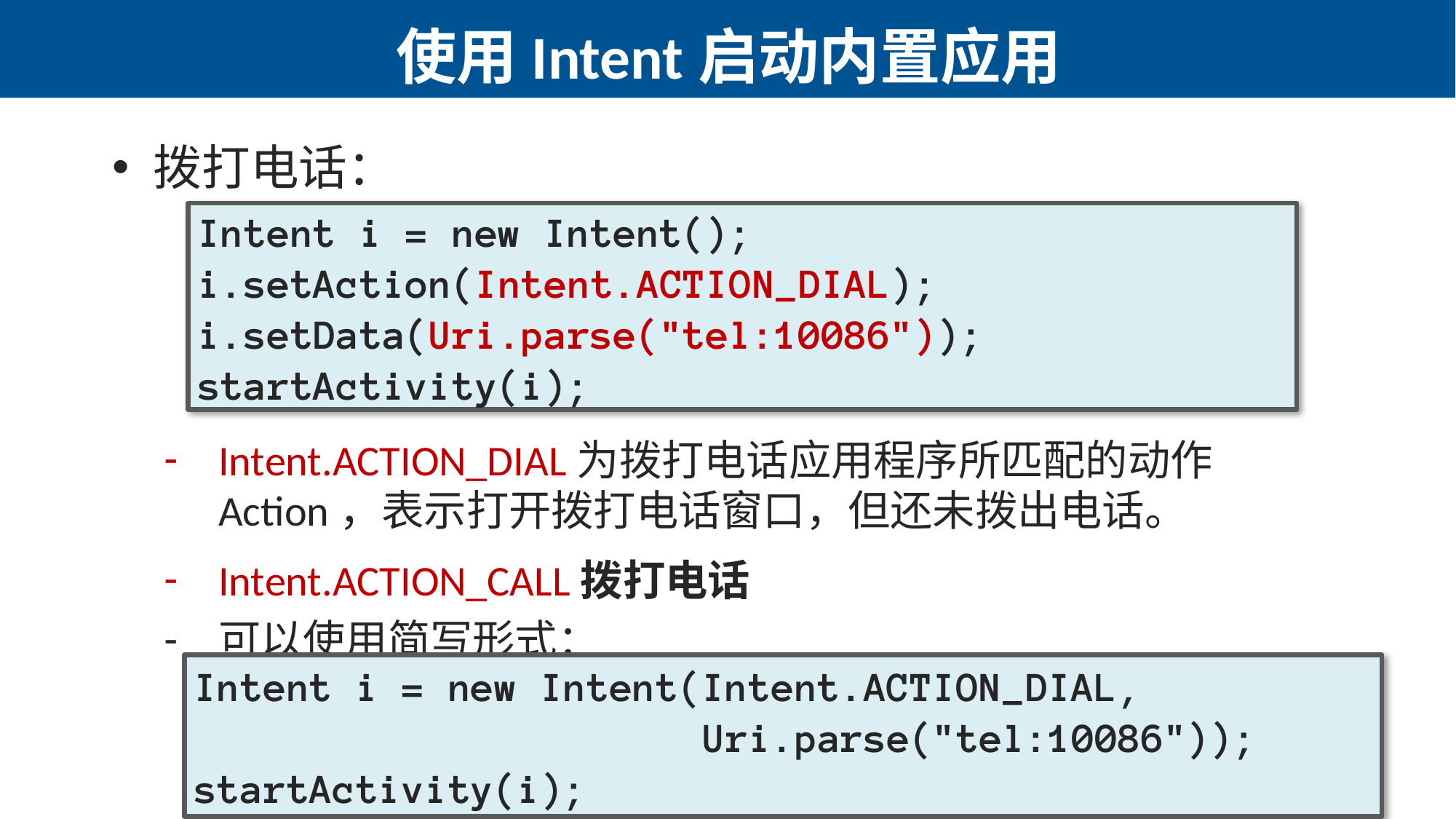

# 使用Intent启动内置应用
拨打电话：
Intent i = new Intent();
i.setAction(Intent.ACTION_DIAL);
i.setData(Uri.parse("tel:10086"));
startActivity(i);
Intent.ACTION_DIAL为拨打电话应用程序所匹配的动作Action，表示打开拨打电话窗口，但还未拨出电话。
Intent.ACTION_CALL拨打电话
可以使用简写形式：
Intent i = new Intent(Intent.ACTION_DIAL,
                      Uri.parse("tel:10086"));
startActivity(i);